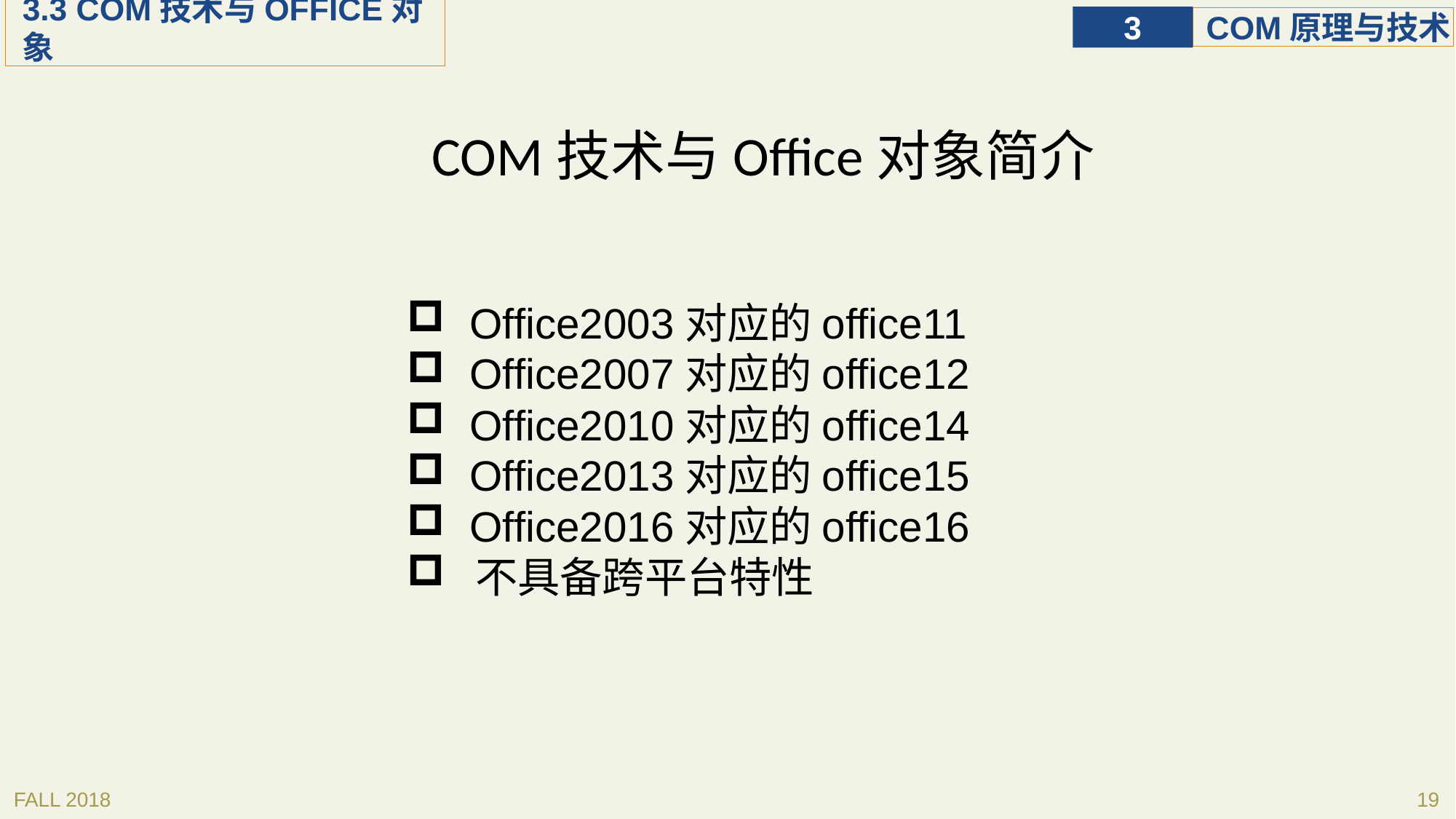

COM技术与Office对象简介
  Office2003对应的office11
  Office2007对应的office12
  Office2010对应的office14
  Office2013对应的office15
  Office2016对应的office16
  不具备跨平台特性